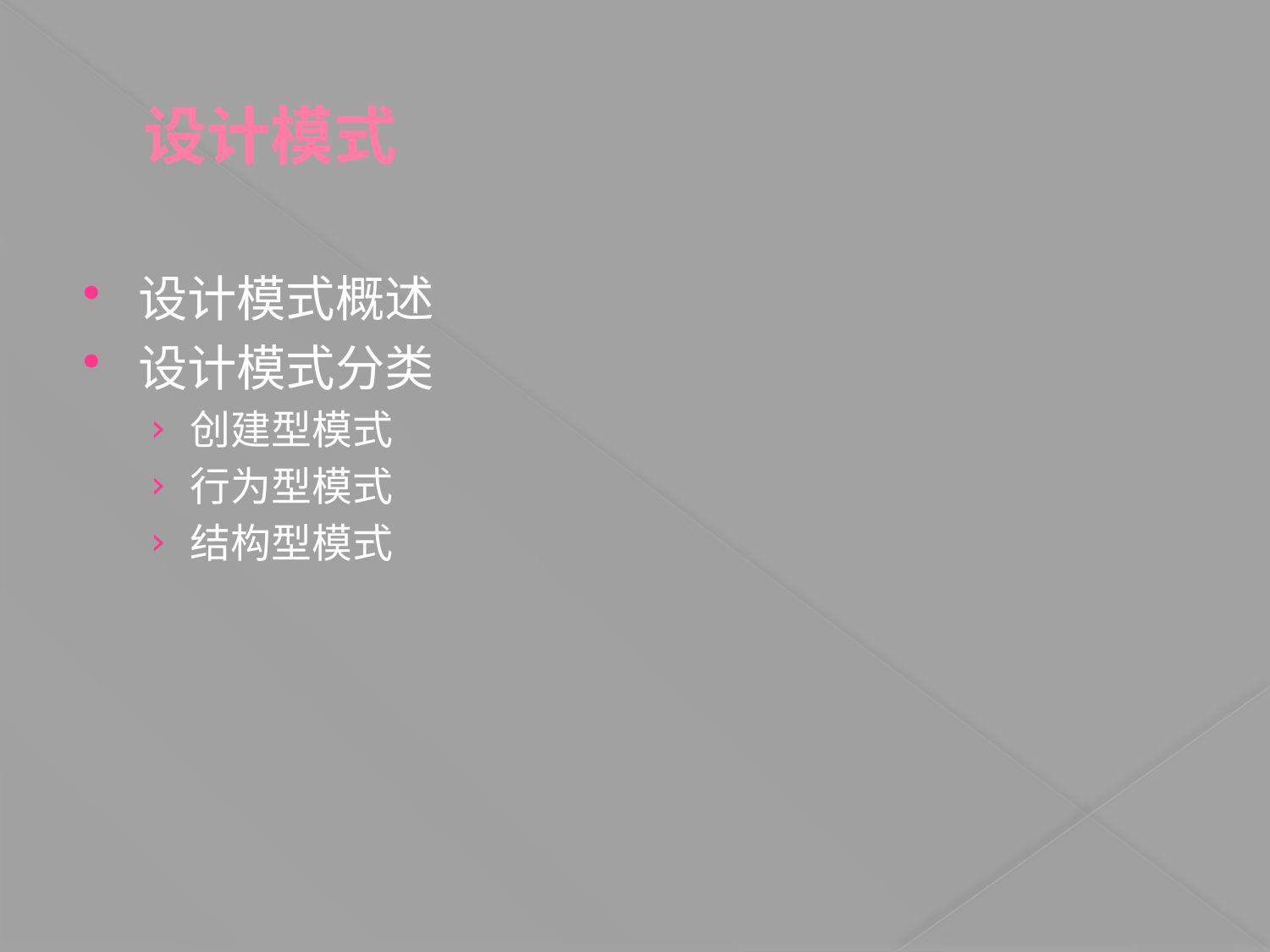

# 设计模式
设计模式概述
设计模式分类
创建型模式
行为型模式
结构型模式